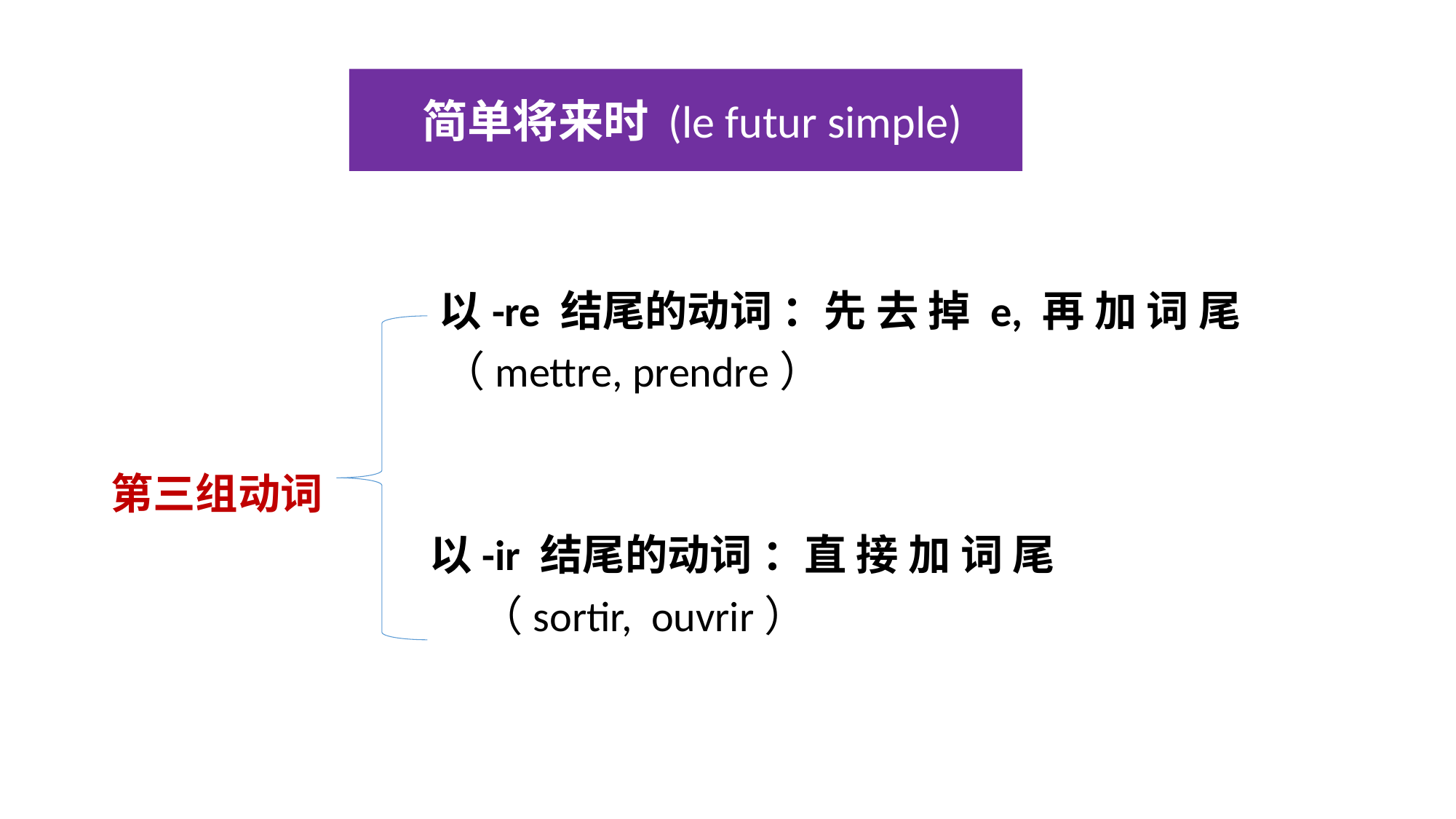

#
 简单将来时 (le futur simple)

                                 以-re 结尾的动词 ：先 去 掉 e, 再 加 词 尾
                                  （mettre, prendre）

第三组动词
                                以-ir 结尾的动词 ：直 接 加 词 尾
                                      （sortir,  ouvrir）